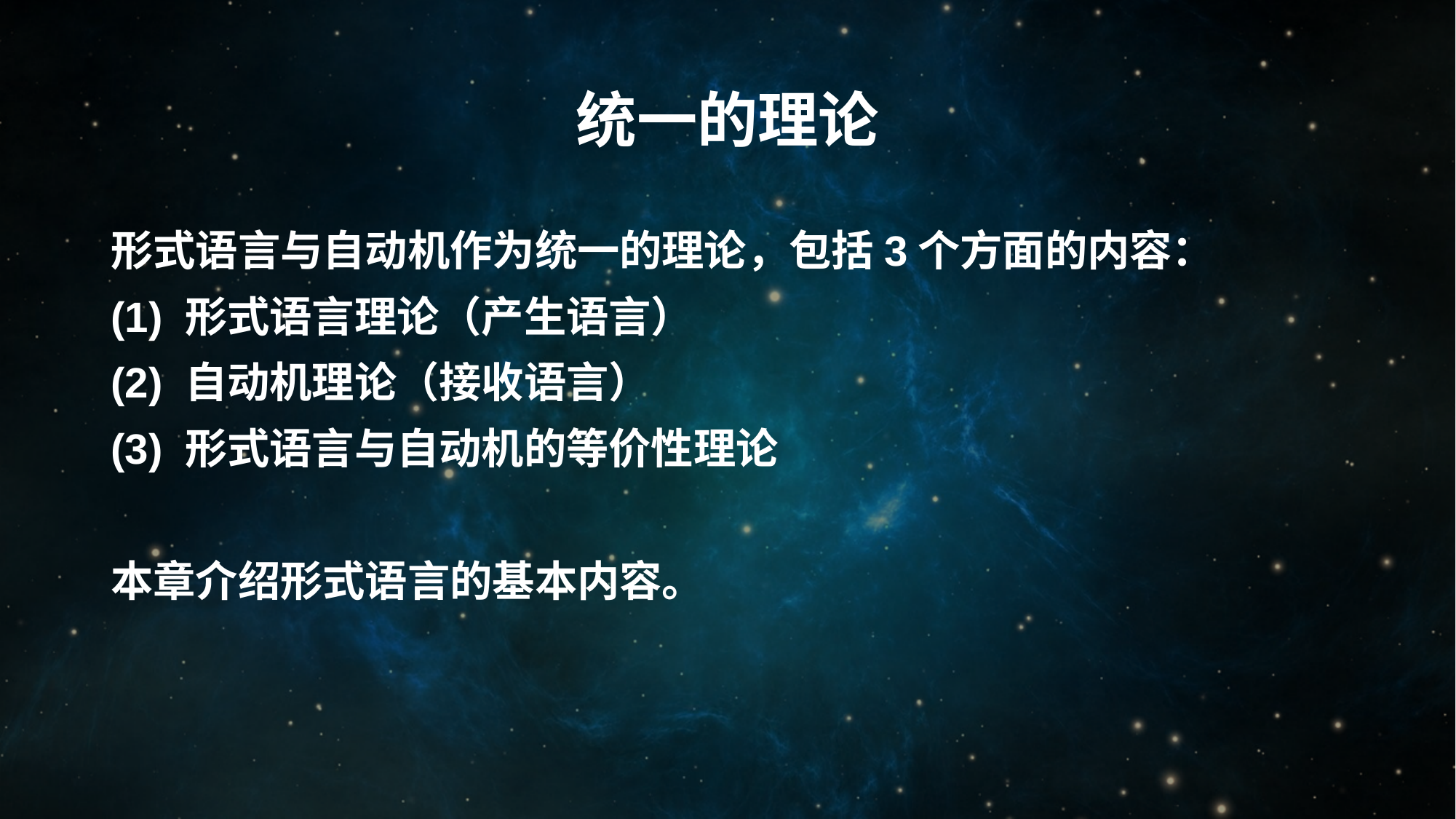

# 统一的理论
形式语言与自动机作为统一的理论，包括3个方面的内容：
(1) 形式语言理论（产生语言）
(2) 自动机理论（接收语言）
(3) 形式语言与自动机的等价性理论

本章介绍形式语言的基本内容。